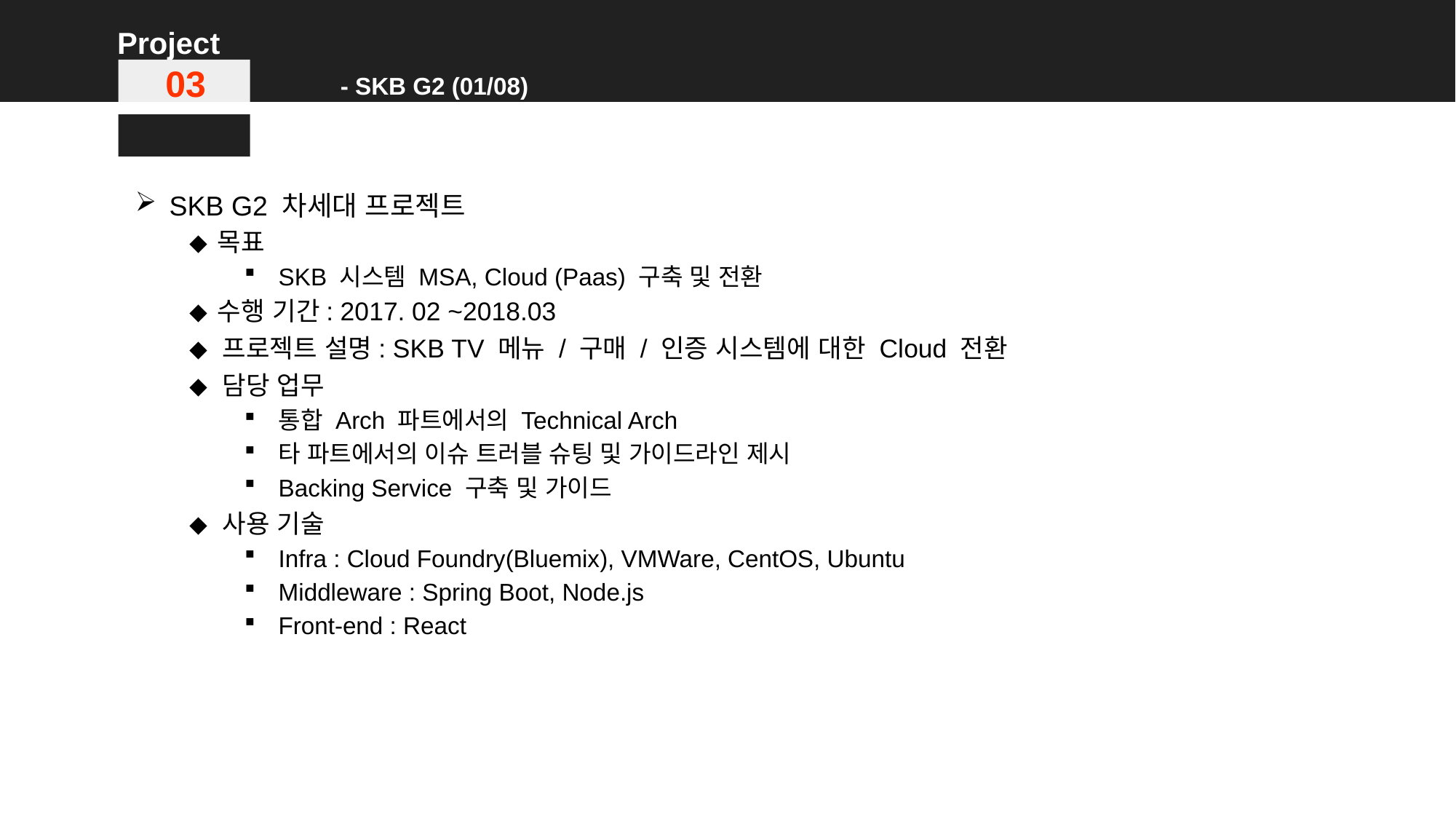

Project
- SKB G2 (01/08)
03

SKB G2 차세대 프로젝트
◆ 목표
SKB 시스템 MSA, Cloud (Paas) 구축 및 전환
◆ 수행 기간: 2017. 02 ~2018.03
◆ 프로젝트 설명: SKB TV 메뉴 / 구매 / 인증 시스템에 대한 Cloud 전환
◆ 담당 업무
통합 Arch 파트에서의 Technical Arch
타 파트에서의 이슈 트러블 슈팅 및 가이드라인 제시
Backing Service 구축 및 가이드
◆ 사용 기술
Infra : Cloud Foundry(Bluemix), VMWare, CentOS, Ubuntu
Middleware : Spring Boot, Node.js
Front-end : React